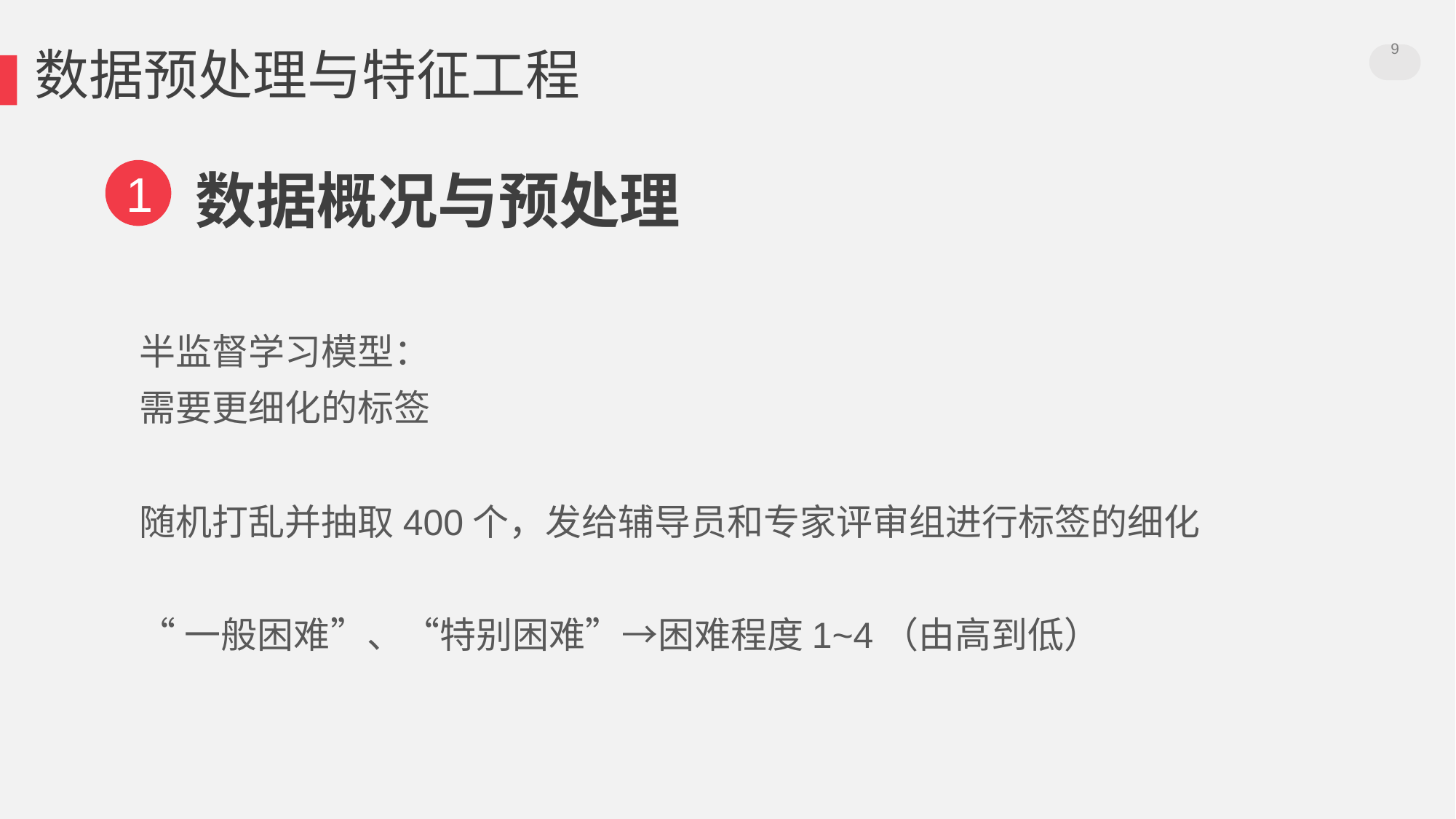

9
数据预处理与特征工程

1
数据概况与预处理
半监督学习模型：
需要更细化的标签

随机打乱并抽取400个，发给辅导员和专家评审组进行标签的细化

“一般困难”、“特别困难”→困难程度1~4（由高到低）